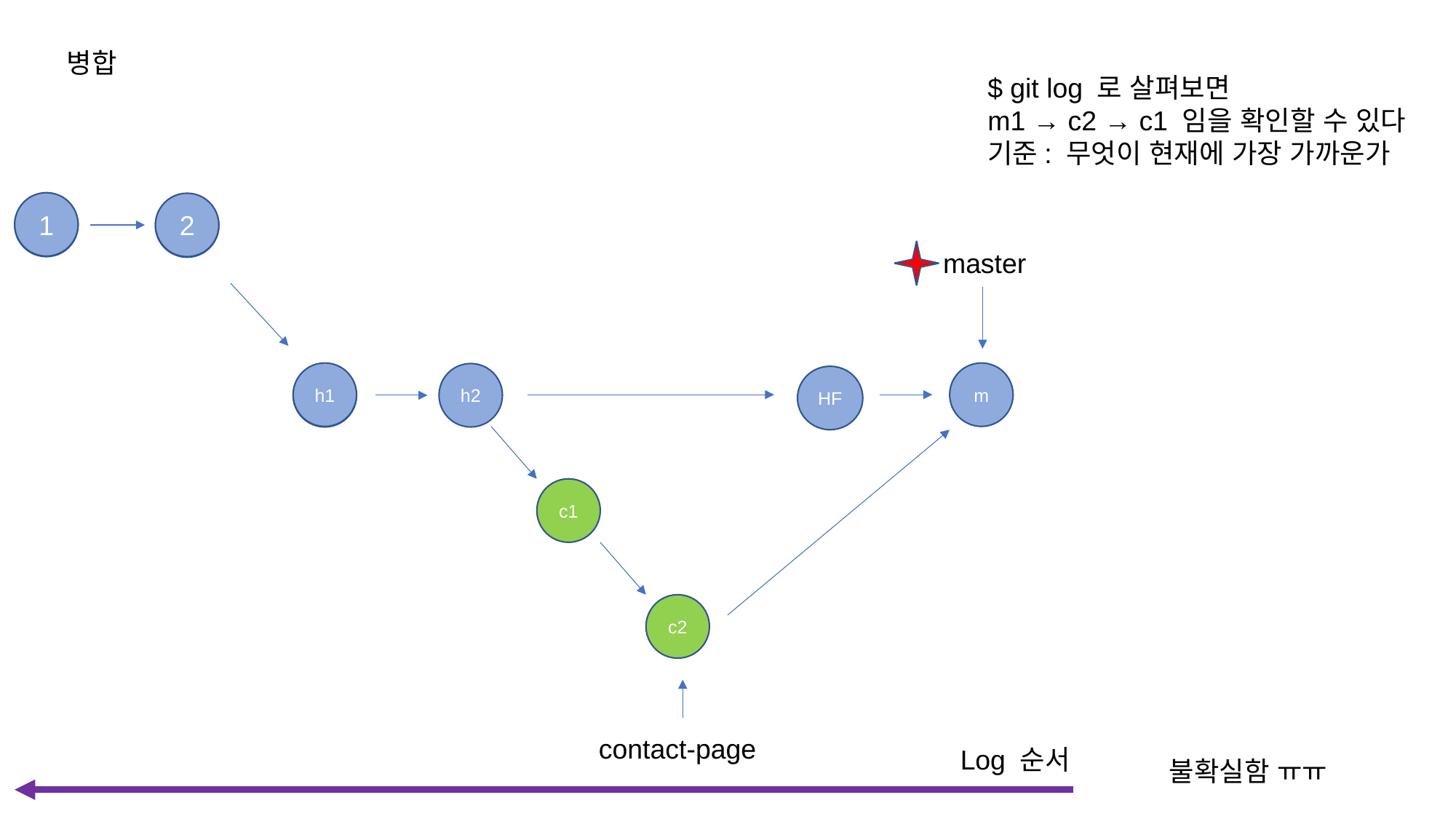

병합
$ git log 로 살펴보면
m1 → c2 → c1 임을 확인할 수 있다
기준: 무엇이 현재에 가장 가까운가

1
2

master
h1
m

h2
HF
c1
c2
contact-page
Log 순서
불확실함 ㅠㅠ